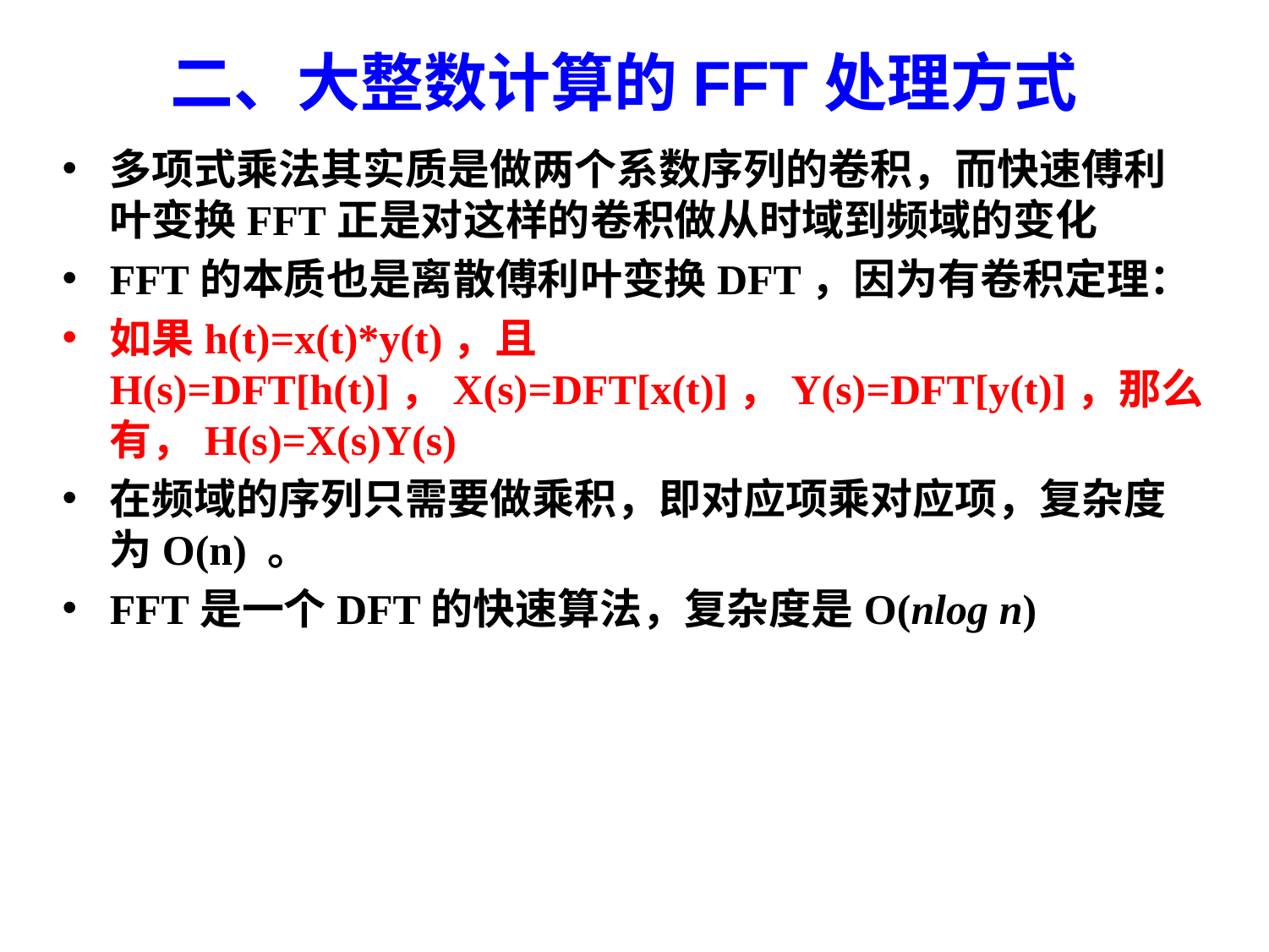

# 二、大整数计算的FFT处理方式
多项式乘法其实质是做两个系数序列的卷积，而快速傅利叶变换FFT正是对这样的卷积做从时域到频域的变化
FFT的本质也是离散傅利叶变换DFT，因为有卷积定理：
如果h(t)=x(t)*y(t)，且H(s)=DFT[h(t)]，X(s)=DFT[x(t)]，Y(s)=DFT[y(t)]，那么有，H(s)=X(s)Y(s)
在频域的序列只需要做乘积，即对应项乘对应项，复杂度为O(n) 。
FFT是一个DFT的快速算法，复杂度是O(nlog n)